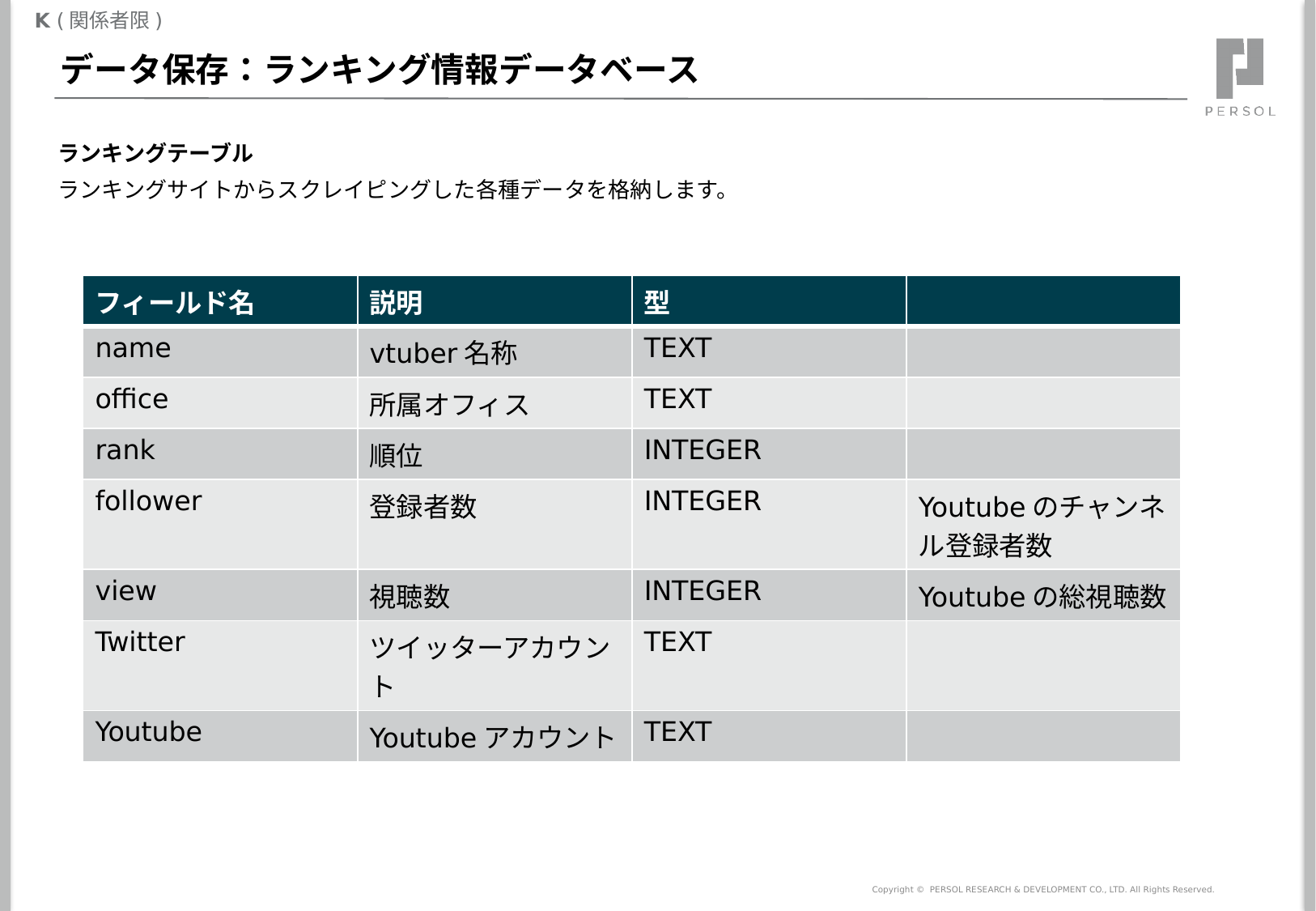

# データ保存：ランキング情報データベース
ランキングテーブル
ランキングサイトからスクレイピングした各種データを格納します。

| フィールド名 | 説明 | 型 |  |
| --- | --- | --- | --- |
| name | vtuber名称 | TEXT |  |
| office | 所属オフィス | TEXT |  |
| rank | 順位 | INTEGER |  |
| follower | 登録者数 | INTEGER | Youtubeのチャンネル登録者数 |
| view | 視聴数 | INTEGER | Youtubeの総視聴数 |
| Twitter | ツイッターアカウント | TEXT |  |
| Youtube | Youtubeアカウント | TEXT |  |